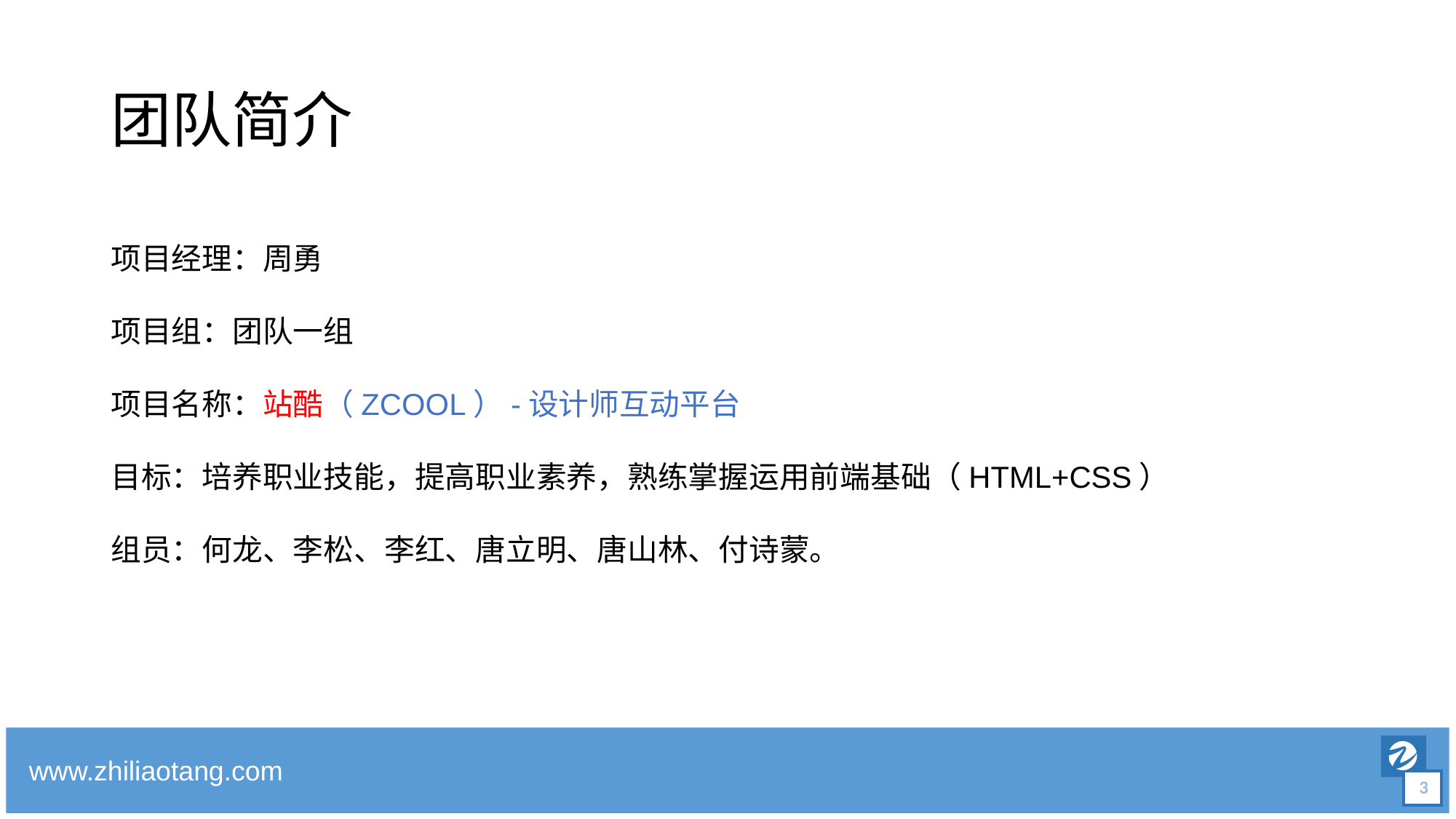

# 团队简介
项目经理：周勇
项目组：团队一组
项目名称：站酷（ZCOOL）-设计师互动平台
目标：培养职业技能，提高职业素养，熟练掌握运用前端基础（HTML+CSS）
组员：何龙、李松、李红、唐立明、唐山林、付诗蒙。
3